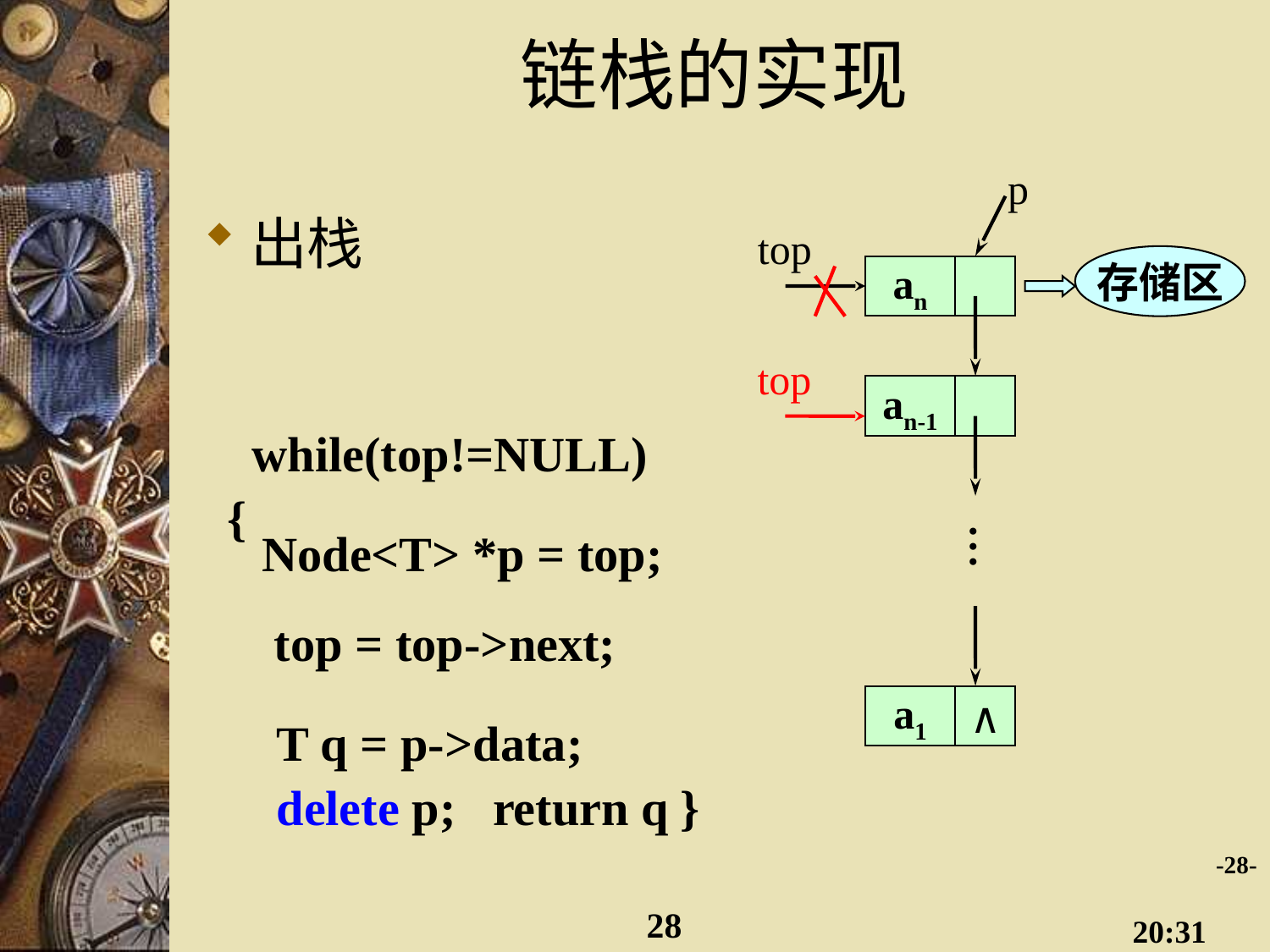

# 链栈的实现
p

出栈
top
an

an-1

.
.
.

a1
∧
存储区

top

  while(top!=NULL)
{
  Node<T> *p = top;
   top = top->next;
    T q = p->data;
    delete p;   return q }
-28-